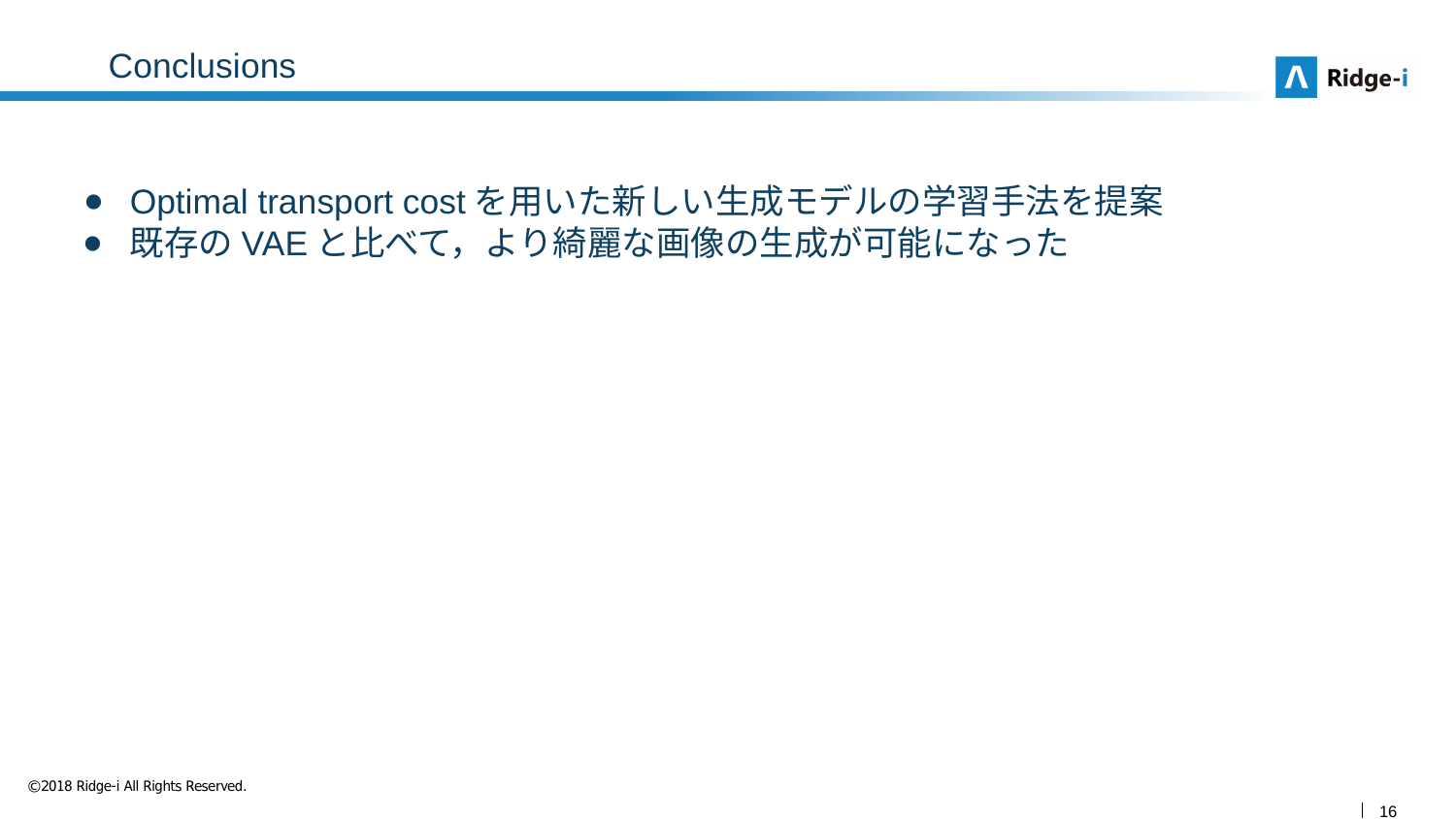

# Conclusions
Optimal transport costを用いた新しい生成モデルの学習手法を提案
既存のVAEと比べて，より綺麗な画像の生成が可能になった